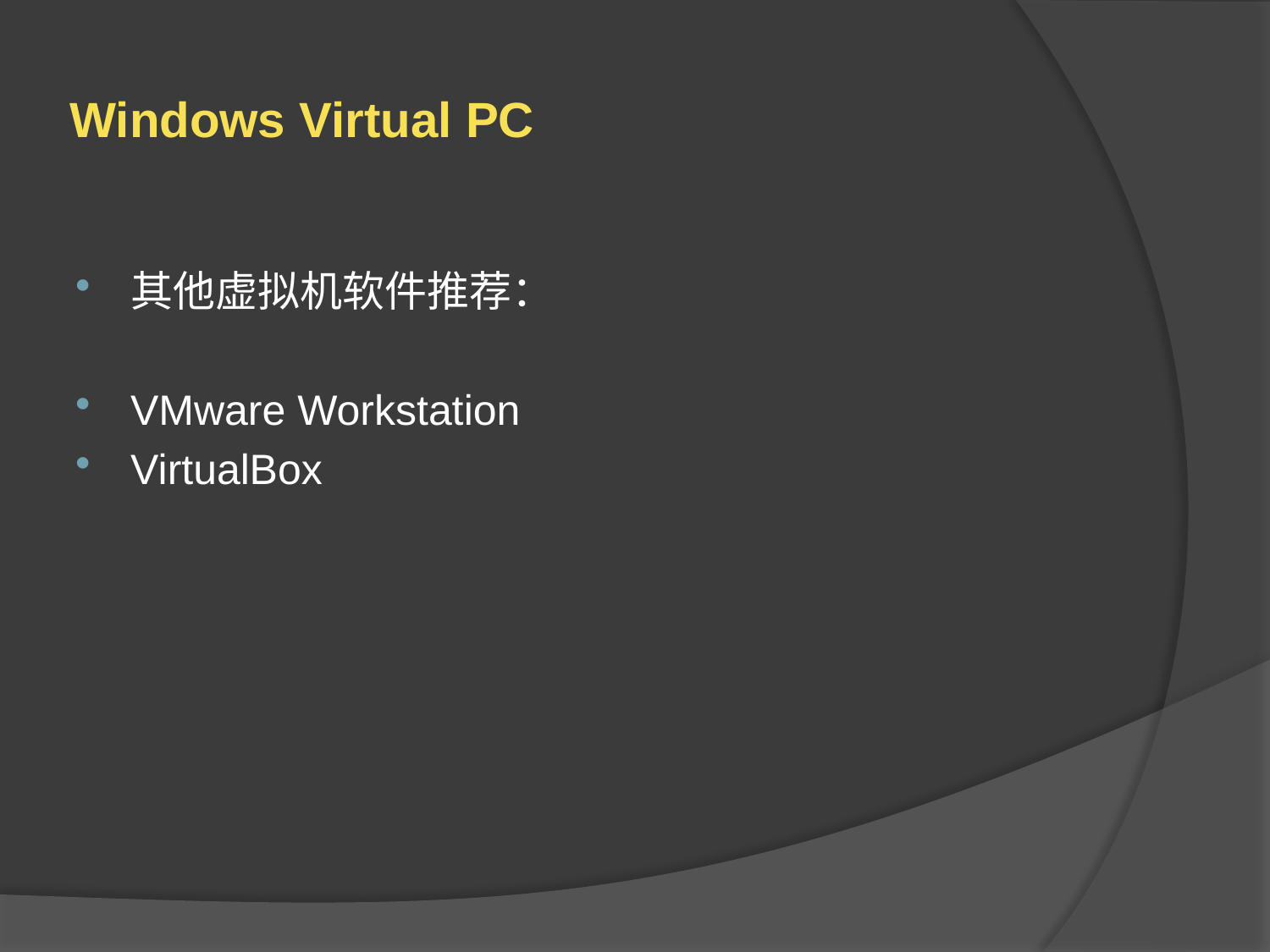

# Windows Virtual PC
其他虚拟机软件推荐：

VMware Workstation
VirtualBox